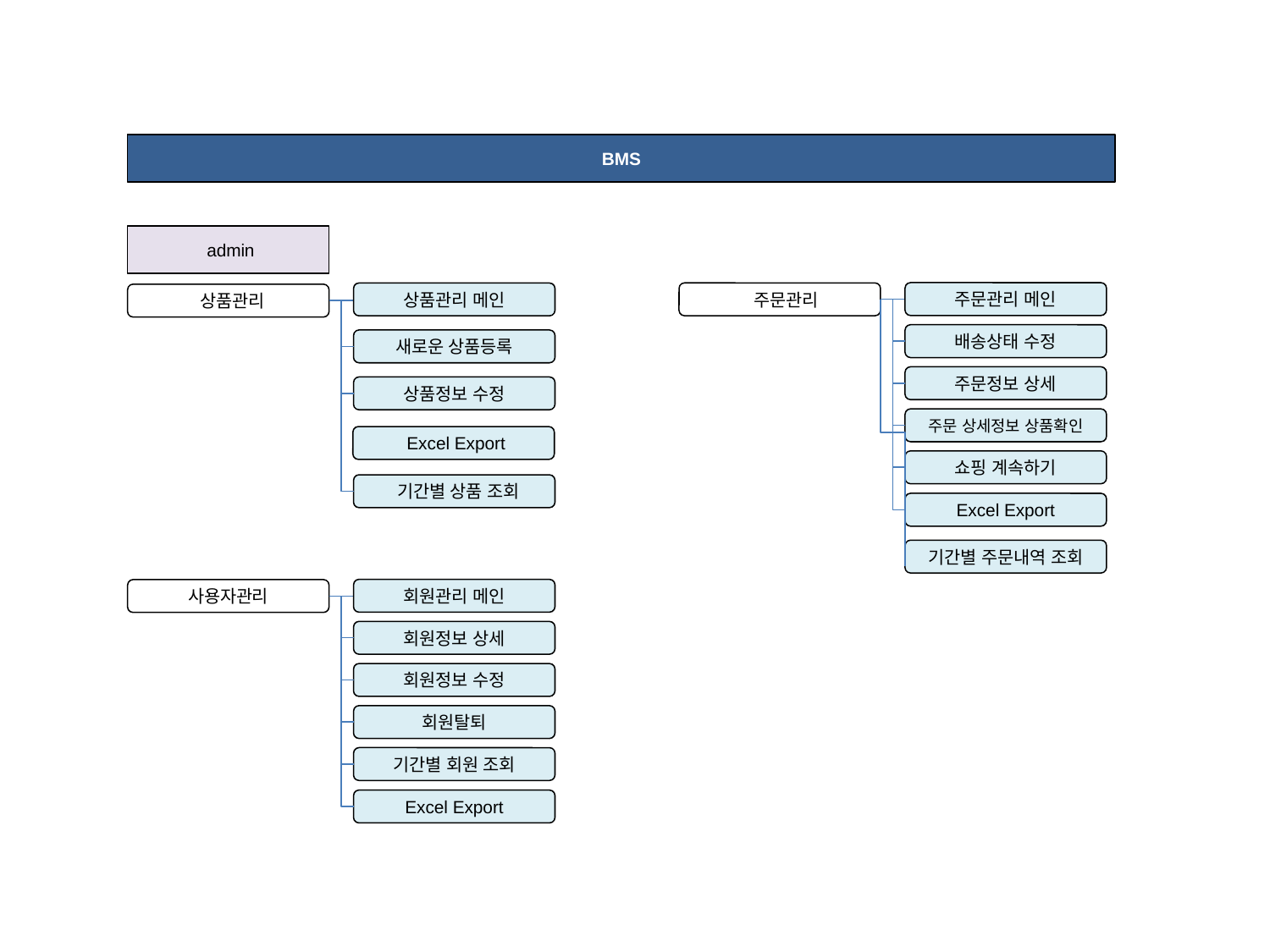

BMS
 admin
주문관리 메인
  주문관리
상품관리 메인
 상품관리
배송상태 수정
새로운 상품등록
주문정보 상세
상품정보 수정
주문 상세정보 상품확인
 Excel Export
쇼핑 계속하기
 기간별 상품 조회
Excel Export
기간별 주문내역 조회
회원관리 메인
사용자관리
회원정보 상세
회원정보 수정
회원탈퇴
기간별 회원 조회
Excel Export